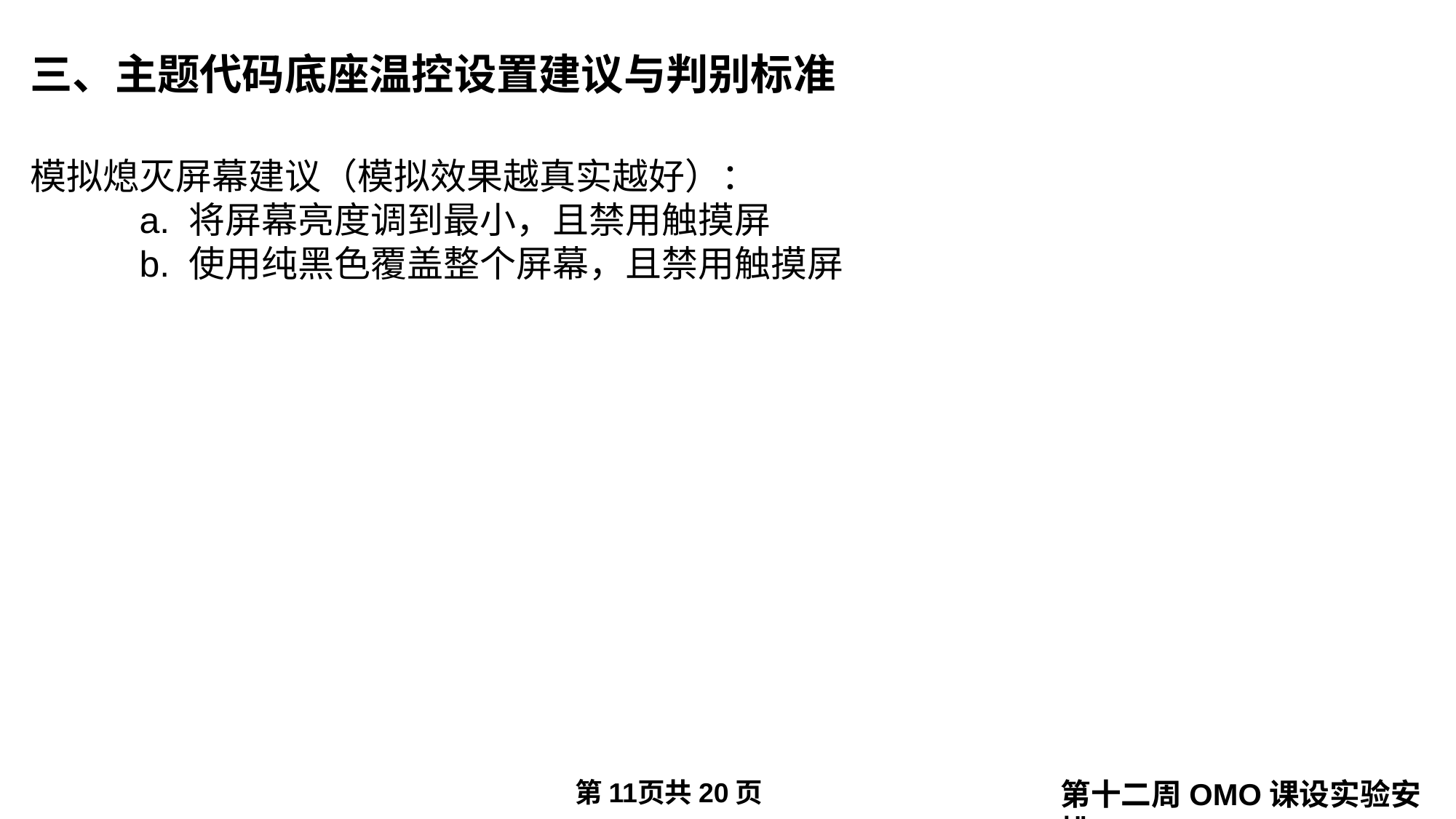

三、主题代码底座温控设置建议与判别标准

模拟熄灭屏幕建议（模拟效果越真实越好）：
	a. 将屏幕亮度调到最小，且禁用触摸屏
	b. 使用纯黑色覆盖整个屏幕，且禁用触摸屏
第11页共20页
第十二周OMO课设实验安排